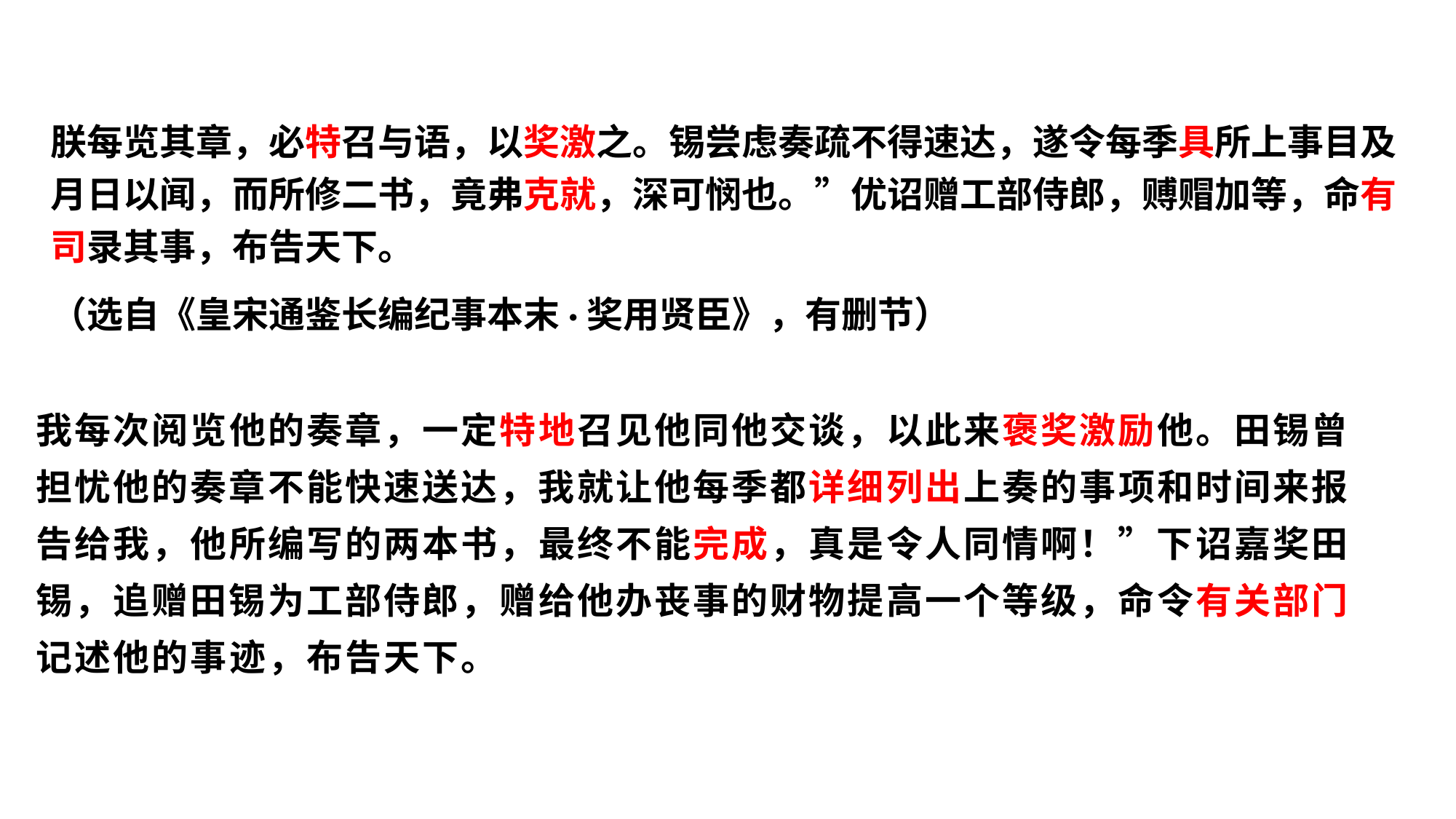

朕每览其章，必特召与语，以奖激之。锡尝虑奏疏不得速达，遂令每季具所上事目及月日以闻，而所修二书，竟弗克就，深可悯也。”优诏赠工部侍郎，赙赗加等，命有司录其事，布告天下。
（选自《皇宋通鉴长编纪事本末·奖用贤臣》，有删节）
我每次阅览他的奏章，一定特地召见他同他交谈，以此来褒奖激励他。田锡曾担忧他的奏章不能快速送达，我就让他每季都详细列出上奏的事项和时间来报告给我，他所编写的两本书，最终不能完成，真是令人同情啊！”下诏嘉奖田锡，追赠田锡为工部侍郎，赠给他办丧事的财物提高一个等级，命令有关部门记述他的事迹，布告天下。